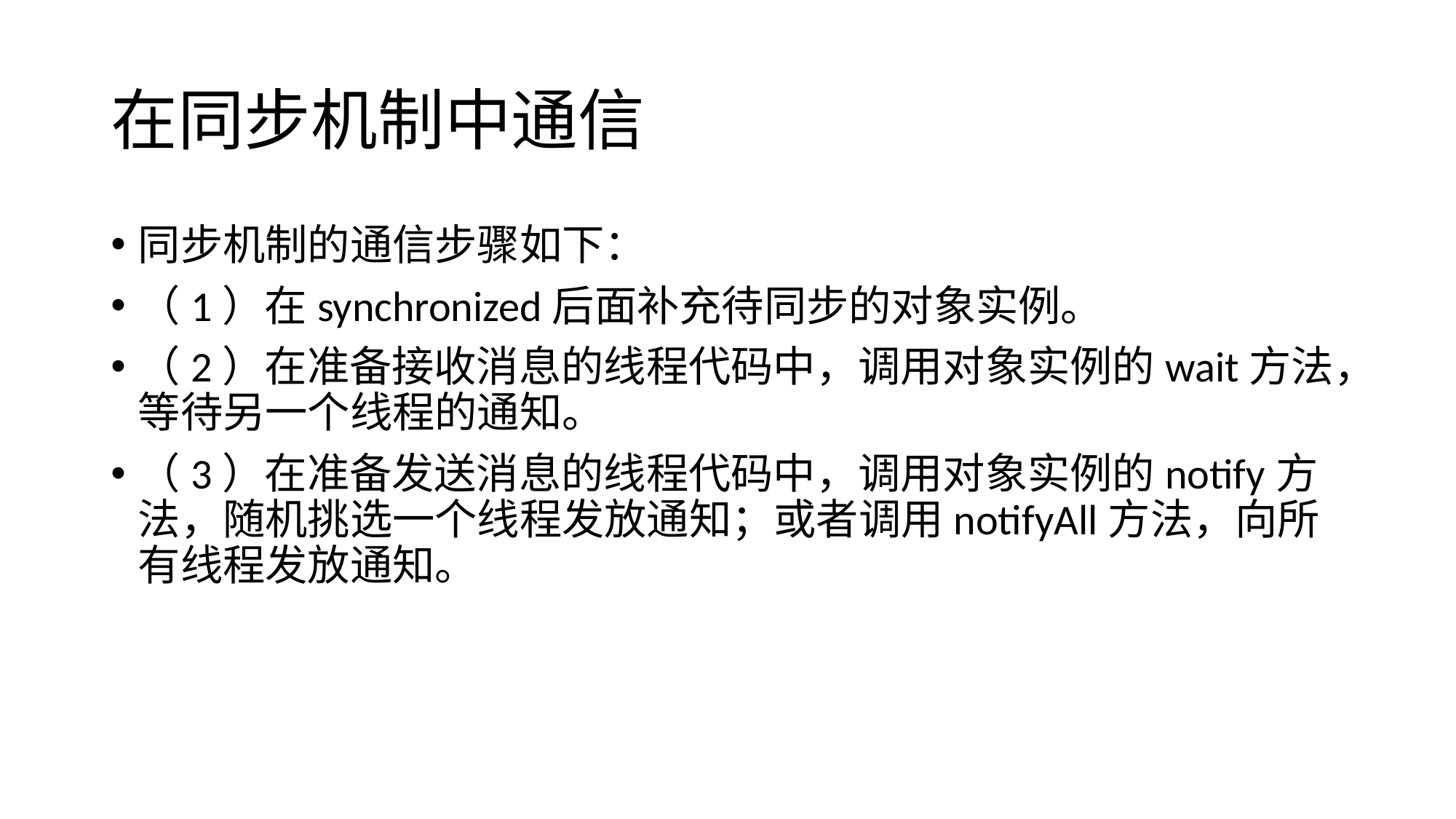

# 在同步机制中通信
同步机制的通信步骤如下：
（1）在synchronized后面补充待同步的对象实例。
（2）在准备接收消息的线程代码中，调用对象实例的wait方法，等待另一个线程的通知。
（3）在准备发送消息的线程代码中，调用对象实例的notify方法，随机挑选一个线程发放通知；或者调用notifyAll方法，向所有线程发放通知。